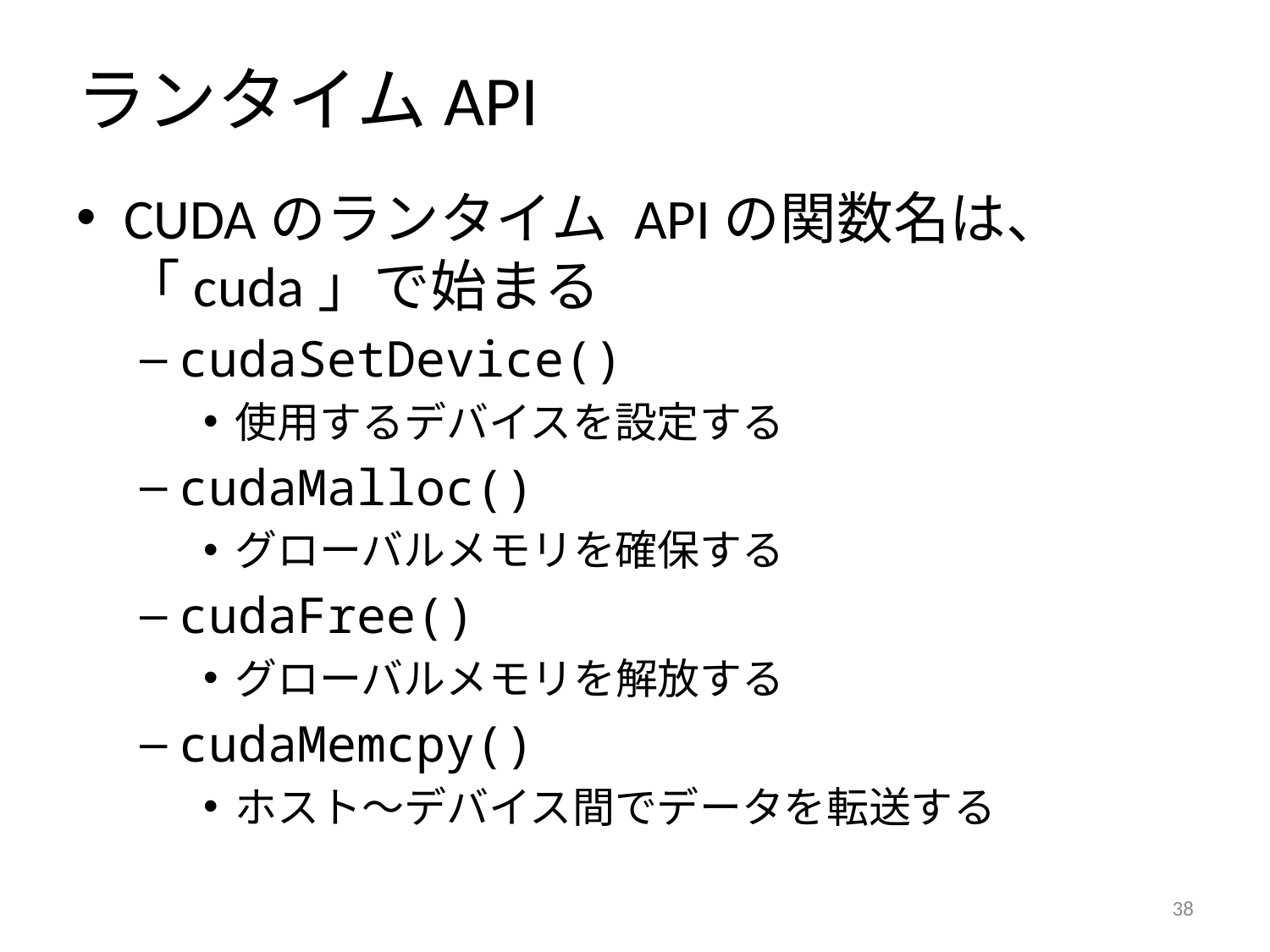

# ランタイムAPI
CUDAのランタイム APIの関数名は、「cuda」で始まる
cudaSetDevice()
使用するデバイスを設定する
cudaMalloc()
グローバルメモリを確保する
cudaFree()
グローバルメモリを解放する
cudaMemcpy()
ホスト～デバイス間でデータを転送する
38